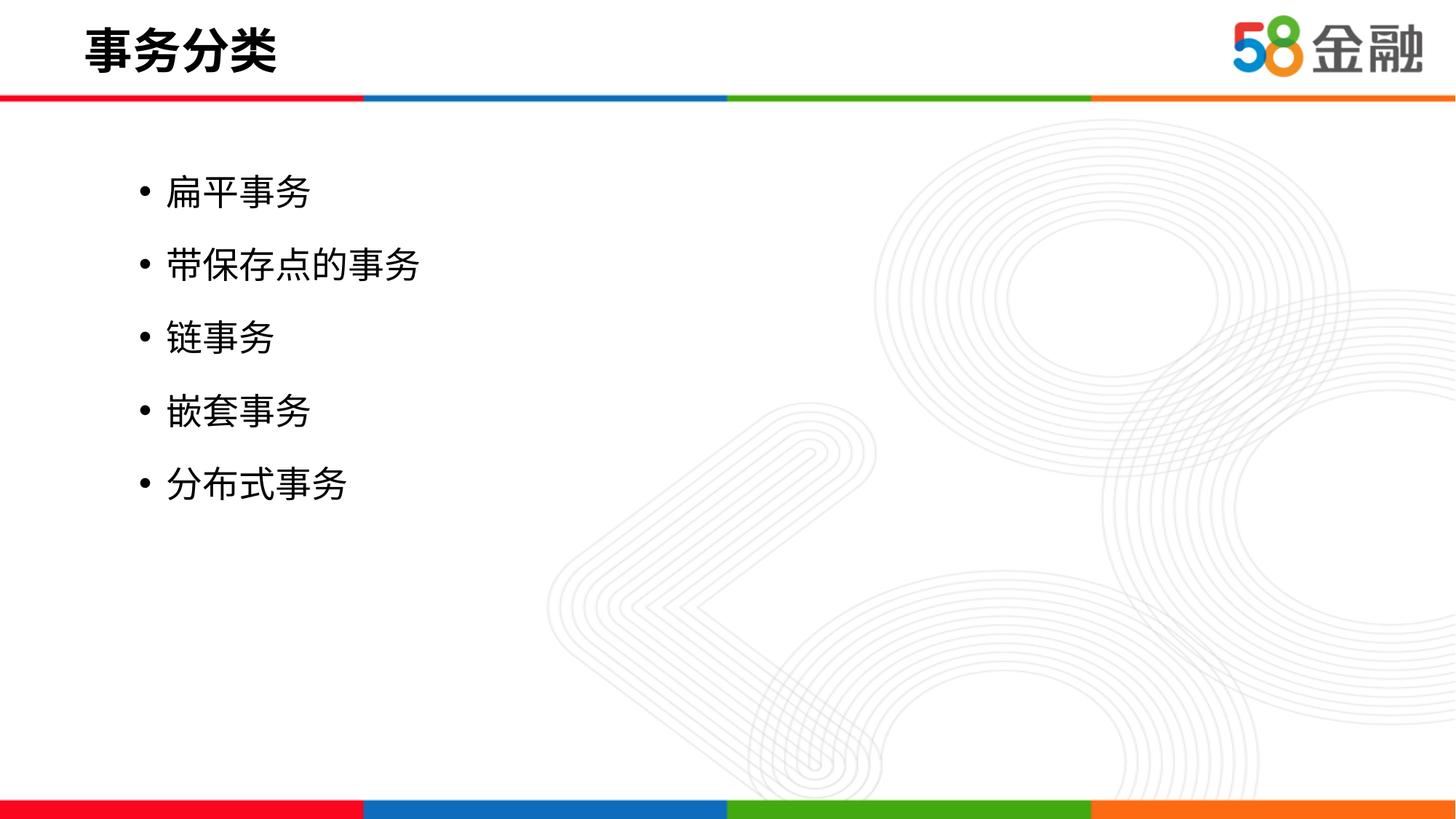

# 事务分类

扁平事务
带保存点的事务
链事务
嵌套事务
分布式事务